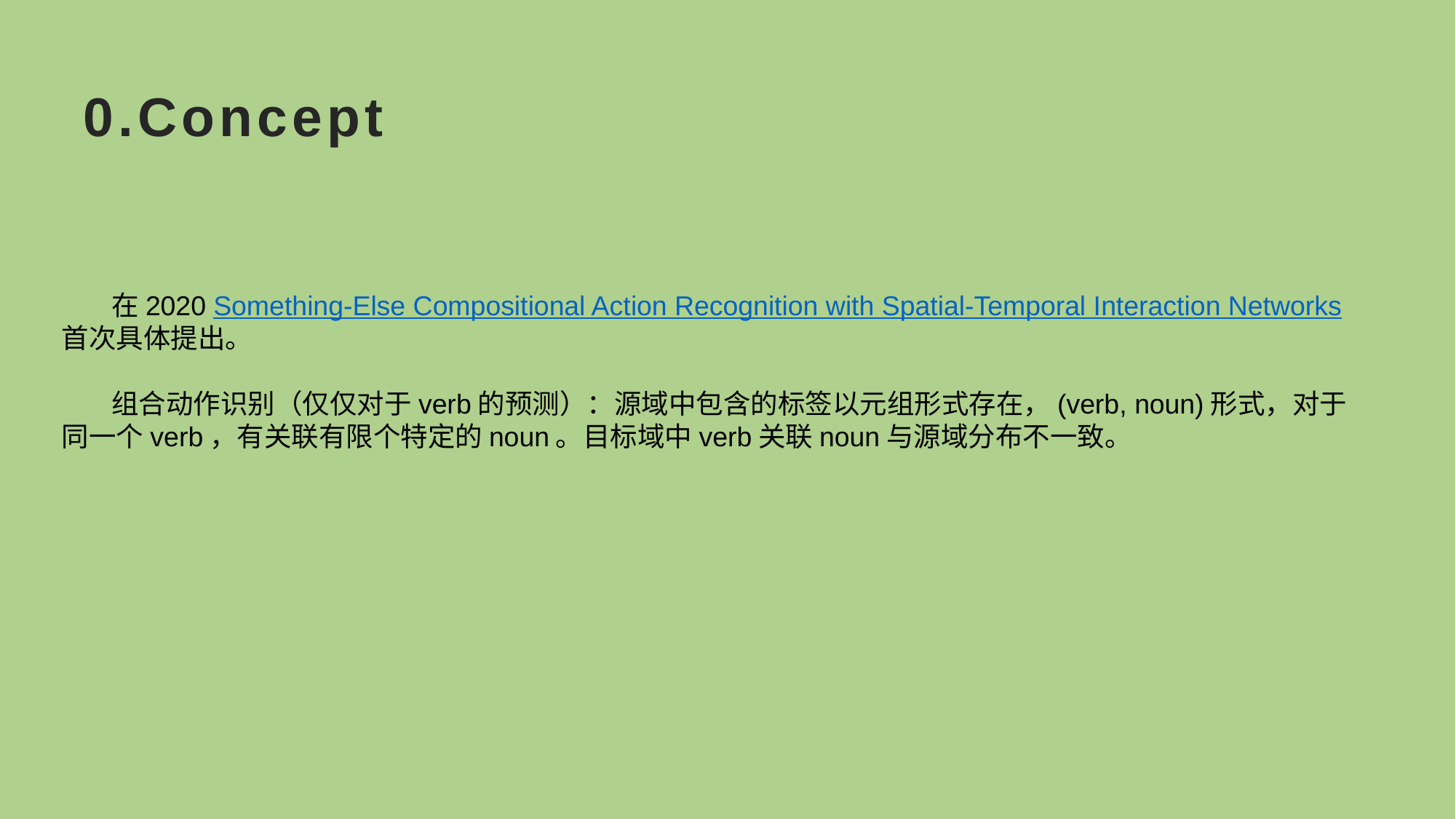

# 0.Concept
       在2020 Something-Else Compositional Action Recognition with Spatial-Temporal Interaction Networks首次具体提出。

       组合动作识别（仅仅对于verb的预测）：源域中包含的标签以元组形式存在，(verb, noun)形式，对于同一个verb，有关联有限个特定的noun。目标域中verb关联noun与源域分布不一致。